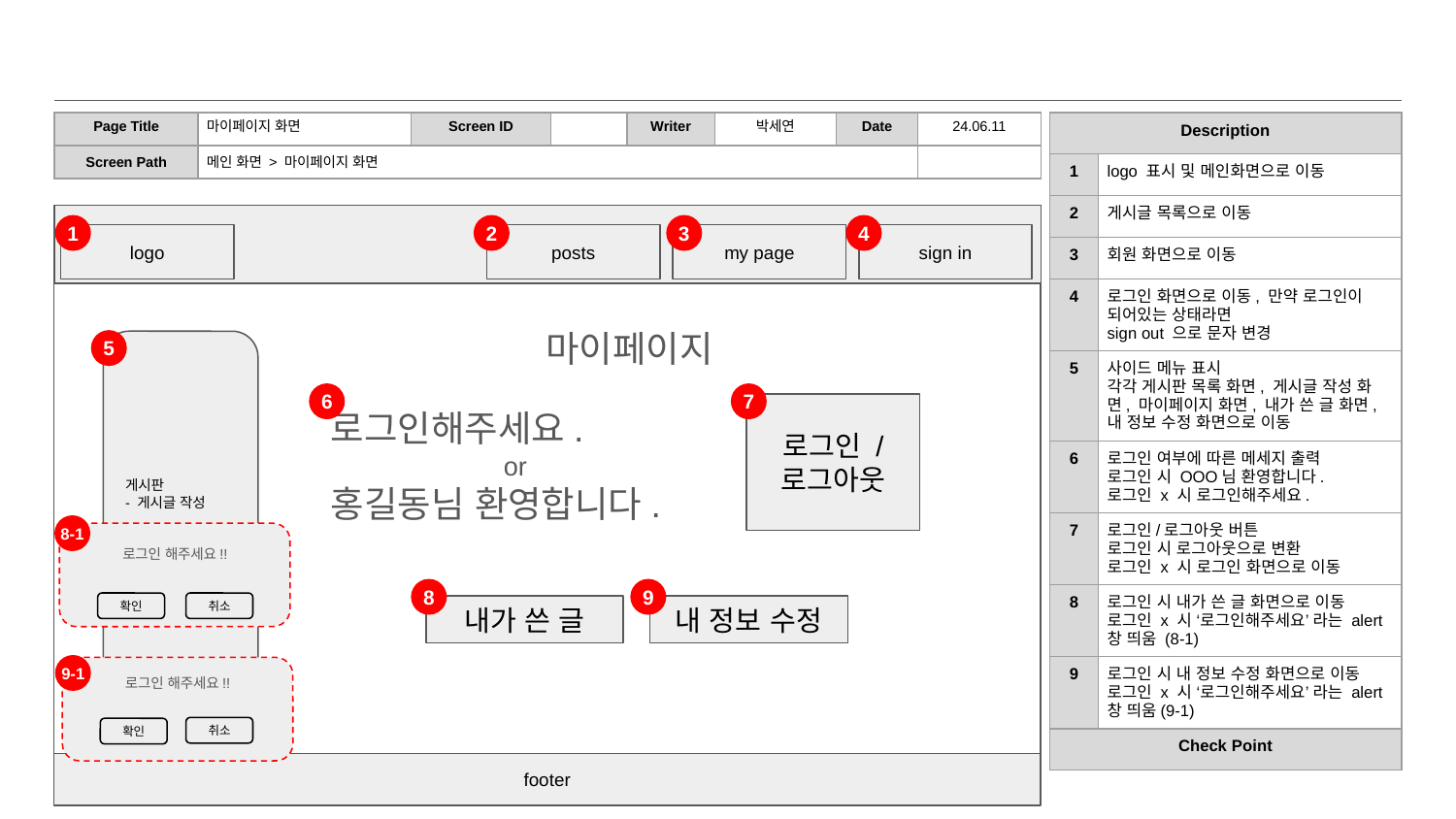

| Page Title | 마이페이지 화면 | Screen ID |  | Writer | 박세연 | Date | 24.06.11 |
| --- | --- | --- | --- | --- | --- | --- | --- |
| Screen Path | 메인 화면 > 마이페이지 화면 |  |  |  |  |  |  |
| Description |  |
| --- | --- |
| 1 | logo 표시 및 메인화면으로 이동 |
| 2 | 게시글 목록으로 이동 |
| 3 | 회원 화면으로 이동 |
| 4 | 로그인 화면으로 이동, 만약 로그인이 되어있는 상태라면 sign out 으로 문자 변경 |
| 5 | 사이드 메뉴 표시 각각 게시판 목록 화면, 게시글 작성 화면, 마이페이지 화면, 내가 쓴 글 화면, 내 정보 수정 화면으로 이동 |
| 6 | 로그인 여부에 따른 메세지 출력 로그인 시 OOO님 환영합니다. 로그인 x 시 로그인해주세요. |
| 7 | 로그인/로그아웃 버튼 로그인 시 로그아웃으로 변환 로그인 x 시 로그인 화면으로 이동 |
| 8 | 로그인 시 내가 쓴 글 화면으로 이동 로그인 x 시 ‘로그인해주세요’ 라는 alert창 띄움 (8-1) |
| 9 | 로그인 시 내 정보 수정 화면으로 이동 로그인 x 시 ‘로그인해주세요’ 라는 alert창 띄움(9-1) |
| Check Point |  |

1
2
3
4
logo
posts
my page
sign in

마이페이지
5
게시판
- 게시글 작성

마이페이지
- 내가 쓴 글 보기
- 내 정보 수정
6
7
로그인해주세요.
or
홍길동님 환영합니다.
로그인 / 로그아웃
8-1

로그인 해주세요!!
8
9
확인
취소
내가 쓴 글
내 정보 수정
9-1

로그인 해주세요!!
확인
취소
footer